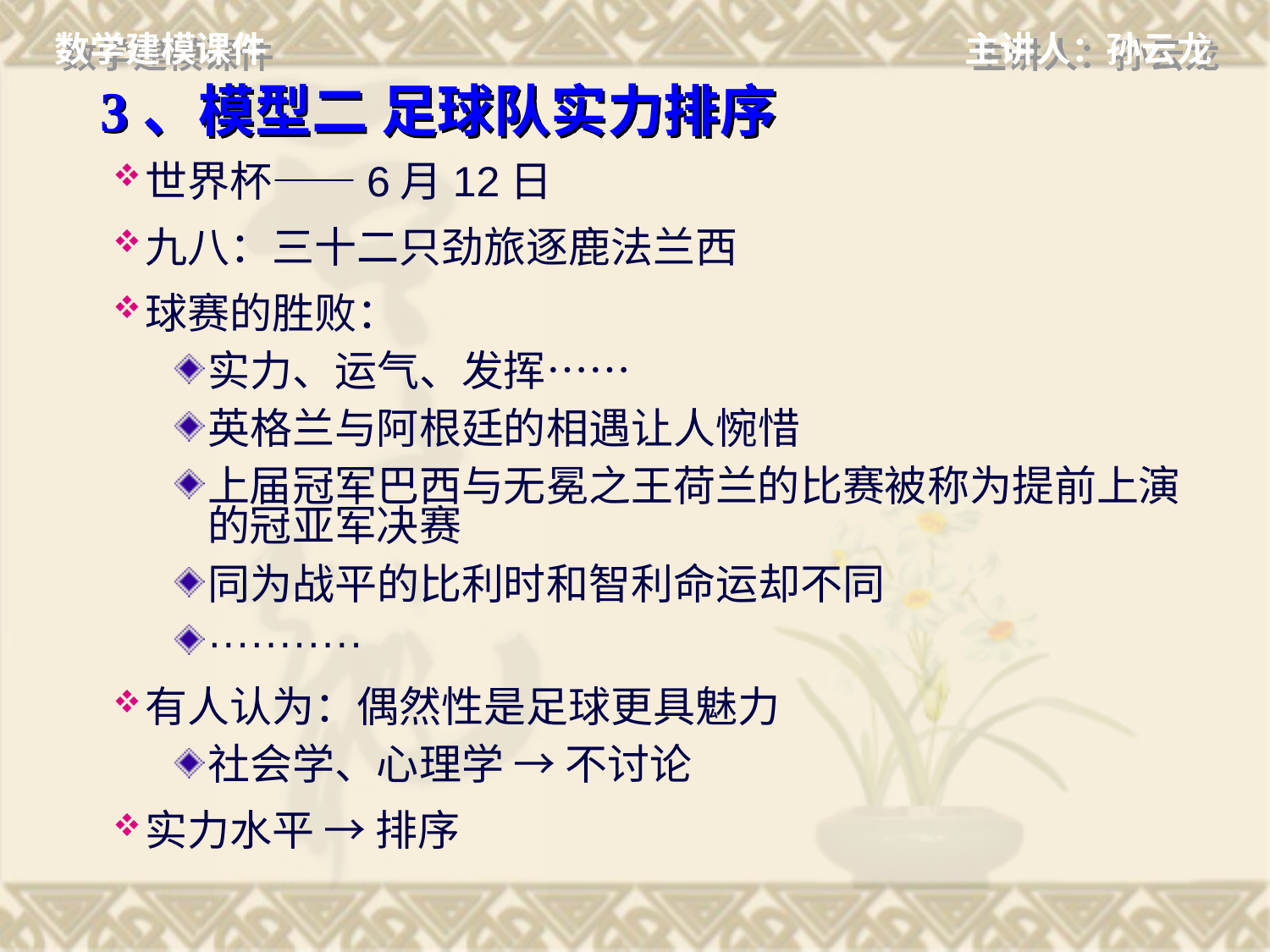

# 3、模型二 足球队实力排序
世界杯——6月12日
九八：三十二只劲旅逐鹿法兰西
球赛的胜败：
实力、运气、发挥……
英格兰与阿根廷的相遇让人惋惜
上届冠军巴西与无冕之王荷兰的比赛被称为提前上演的冠亚军决赛
同为战平的比利时和智利命运却不同
···········
有人认为：偶然性是足球更具魅力
社会学、心理学 → 不讨论
实力水平 → 排序